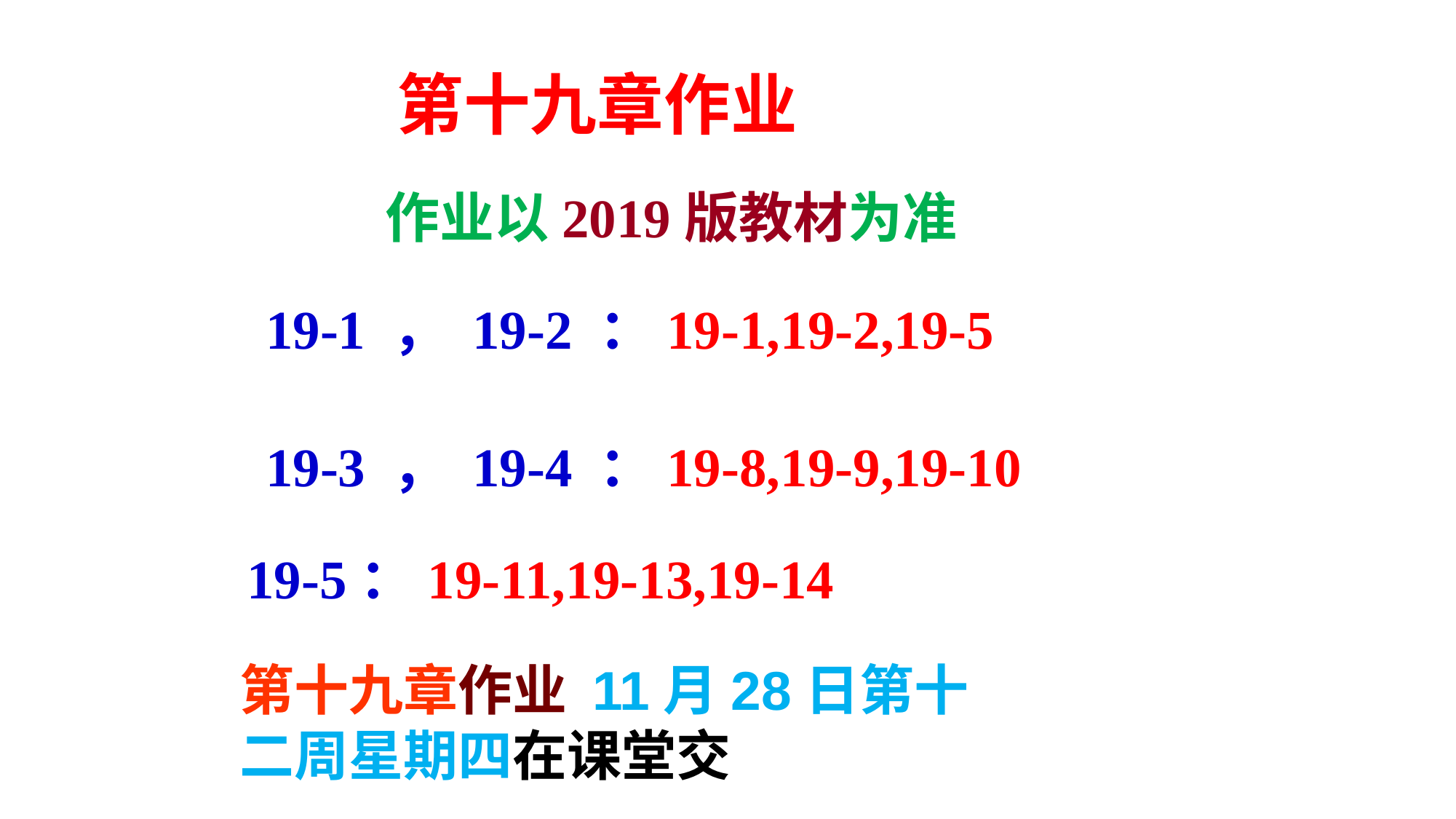

第十九章作业
作业以2019版教材为准
19-1 ， 19-2 ：19-1,19-2,19-5
19-3 ， 19-4 ：19-8,19-9,19-10
19-5：19-11,19-13,19-14
第十九章作业 11月28日第十二周星期四在课堂交